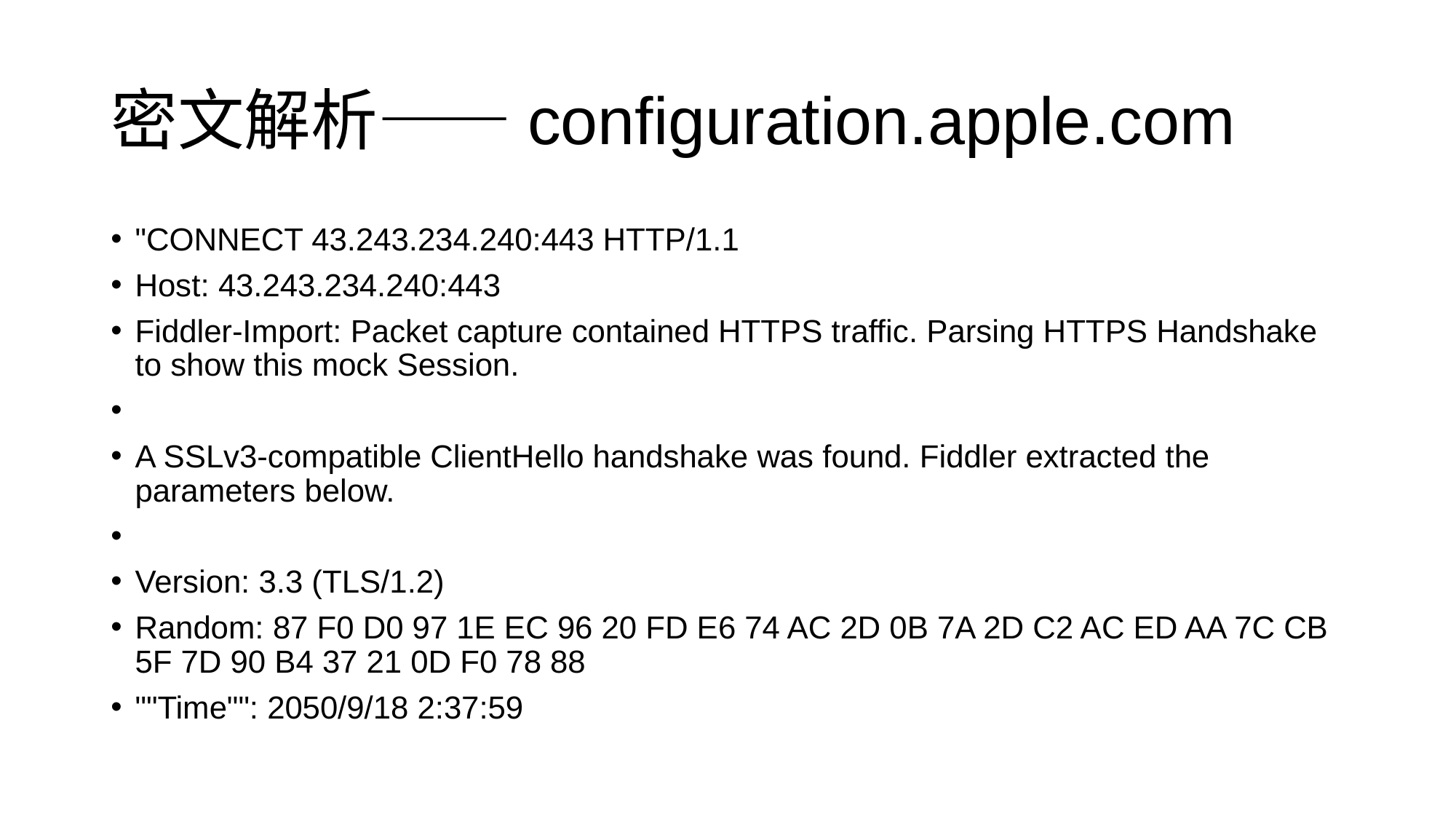

# 密文解析——configuration.apple.com
"CONNECT 43.243.234.240:443 HTTP/1.1
Host: 43.243.234.240:443
Fiddler-Import: Packet capture contained HTTPS traffic. Parsing HTTPS Handshake to show this mock Session.

A SSLv3-compatible ClientHello handshake was found. Fiddler extracted the parameters below.

Version: 3.3 (TLS/1.2)
Random: 87 F0 D0 97 1E EC 96 20 FD E6 74 AC 2D 0B 7A 2D C2 AC ED AA 7C CB 5F 7D 90 B4 37 21 0D F0 78 88
""Time"": 2050/9/18 2:37:59